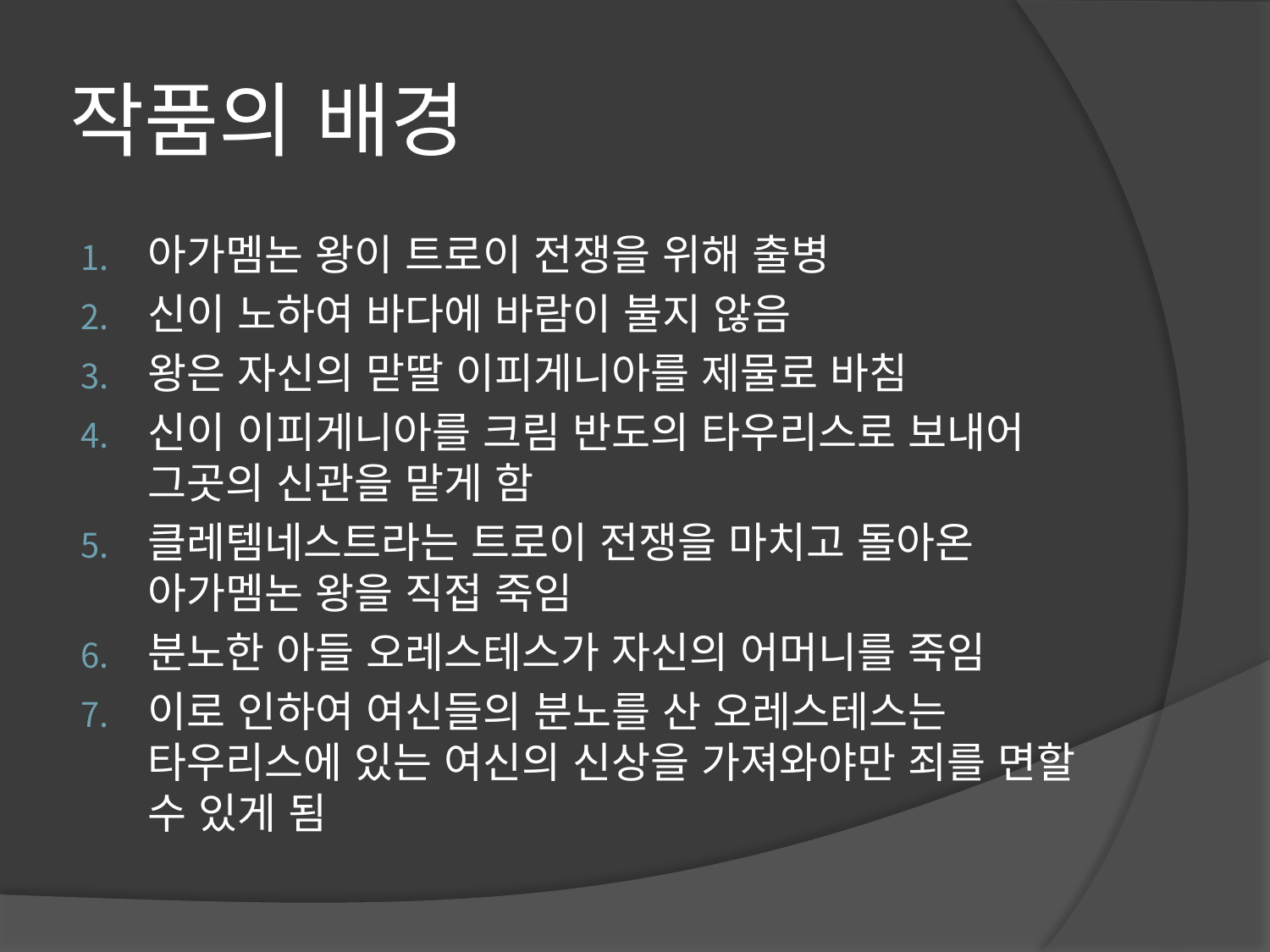

# 작품의 배경
아가멤논 왕이 트로이 전쟁을 위해 출병
신이 노하여 바다에 바람이 불지 않음
왕은 자신의 맏딸 이피게니아를 제물로 바침
신이 이피게니아를 크림 반도의 타우리스로 보내어 그곳의 신관을 맡게 함
클레템네스트라는 트로이 전쟁을 마치고 돌아온 아가멤논 왕을 직접 죽임
분노한 아들 오레스테스가 자신의 어머니를 죽임
이로 인하여 여신들의 분노를 산 오레스테스는 타우리스에 있는 여신의 신상을 가져와야만 죄를 면할 수 있게 됨